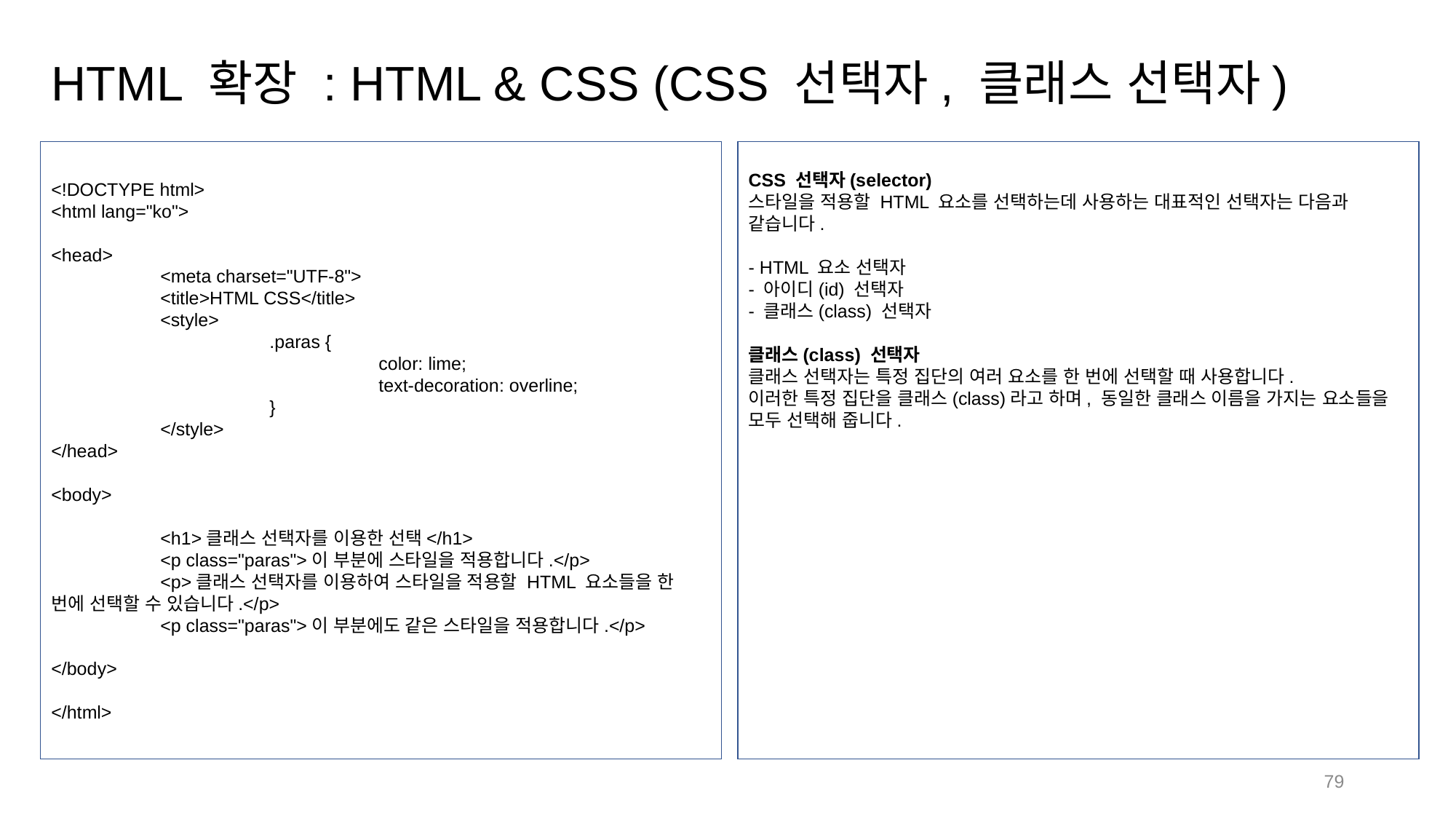

# HTML 확장 : HTML & CSS (CSS 선택자, 클래스 선택자)
<!DOCTYPE html>
<html lang="ko">

<head>
	<meta charset="UTF-8">
	<title>HTML CSS</title>
	<style>
		.paras {
			color: lime;
			text-decoration: overline;
		}
	</style>
</head>

<body>

	<h1>클래스 선택자를 이용한 선택</h1>
	<p class="paras">이 부분에 스타일을 적용합니다.</p>
	<p>클래스 선택자를 이용하여 스타일을 적용할 HTML 요소들을 한 번에 선택할 수 있습니다.</p>
	<p class="paras">이 부분에도 같은 스타일을 적용합니다.</p>

</body>

</html>

CSS 선택자(selector)
스타일을 적용할 HTML 요소를 선택하는데 사용하는 대표적인 선택자는 다음과 같습니다.

- HTML 요소 선택자
- 아이디(id) 선택자
- 클래스(class) 선택자

클래스(class) 선택자
클래스 선택자는 특정 집단의 여러 요소를 한 번에 선택할 때 사용합니다.
이러한 특정 집단을 클래스(class)라고 하며, 동일한 클래스 이름을 가지는 요소들을 모두 선택해 줍니다.
79